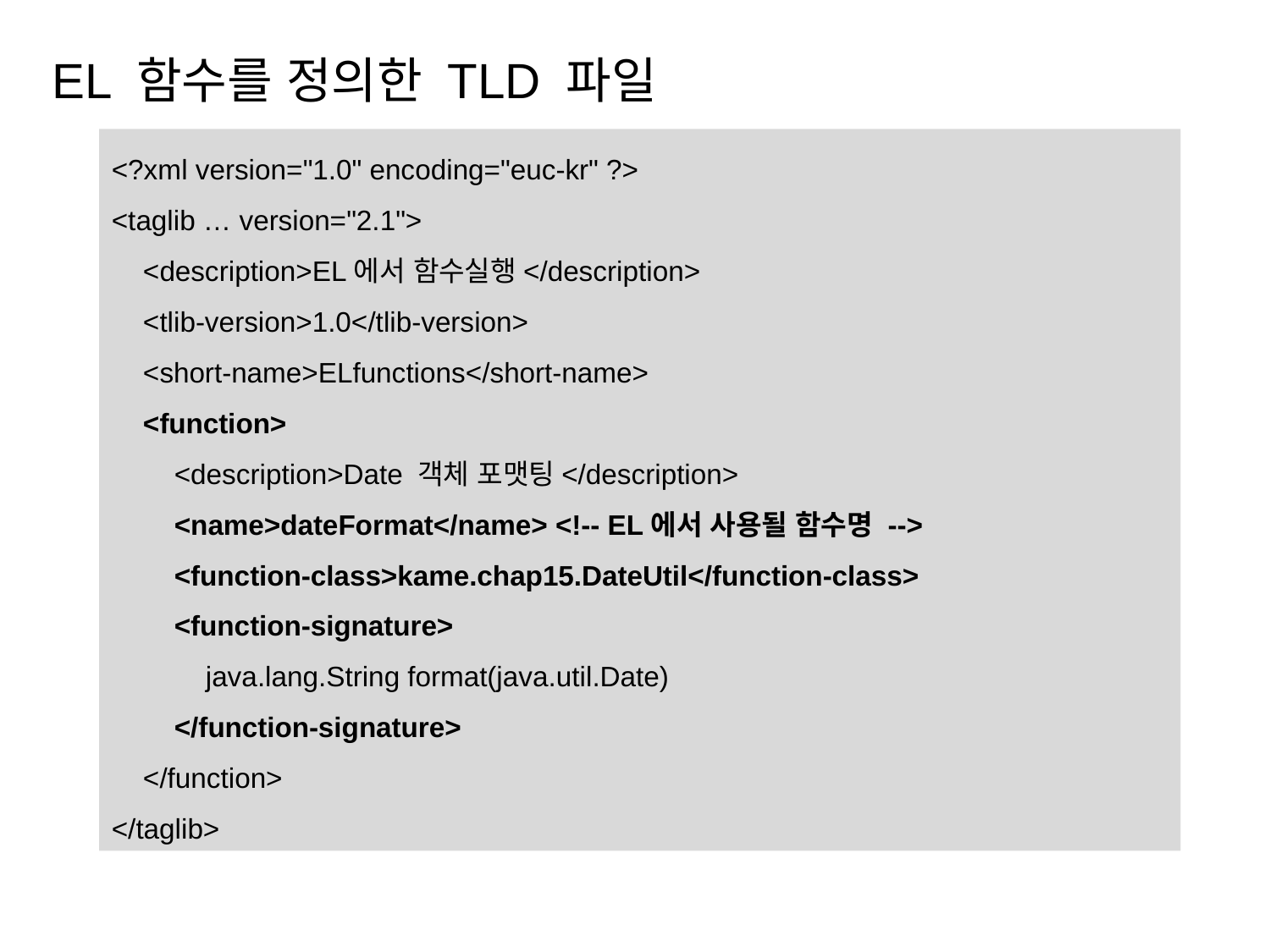

# EL 함수를 정의한 TLD 파일
<?xml version="1.0" encoding="euc-kr" ?>
<taglib … version="2.1">
    <description>EL에서 함수실행</description>
    <tlib-version>1.0</tlib-version>
    <short-name>ELfunctions</short-name>
    <function>
        <description>Date 객체 포맷팅</description>
        <name>dateFormat</name> <!-- EL에서 사용될 함수명 -->
        <function-class>kame.chap15.DateUtil</function-class>
        <function-signature>
            java.lang.String format(java.util.Date)
        </function-signature>
    </function>
</taglib>